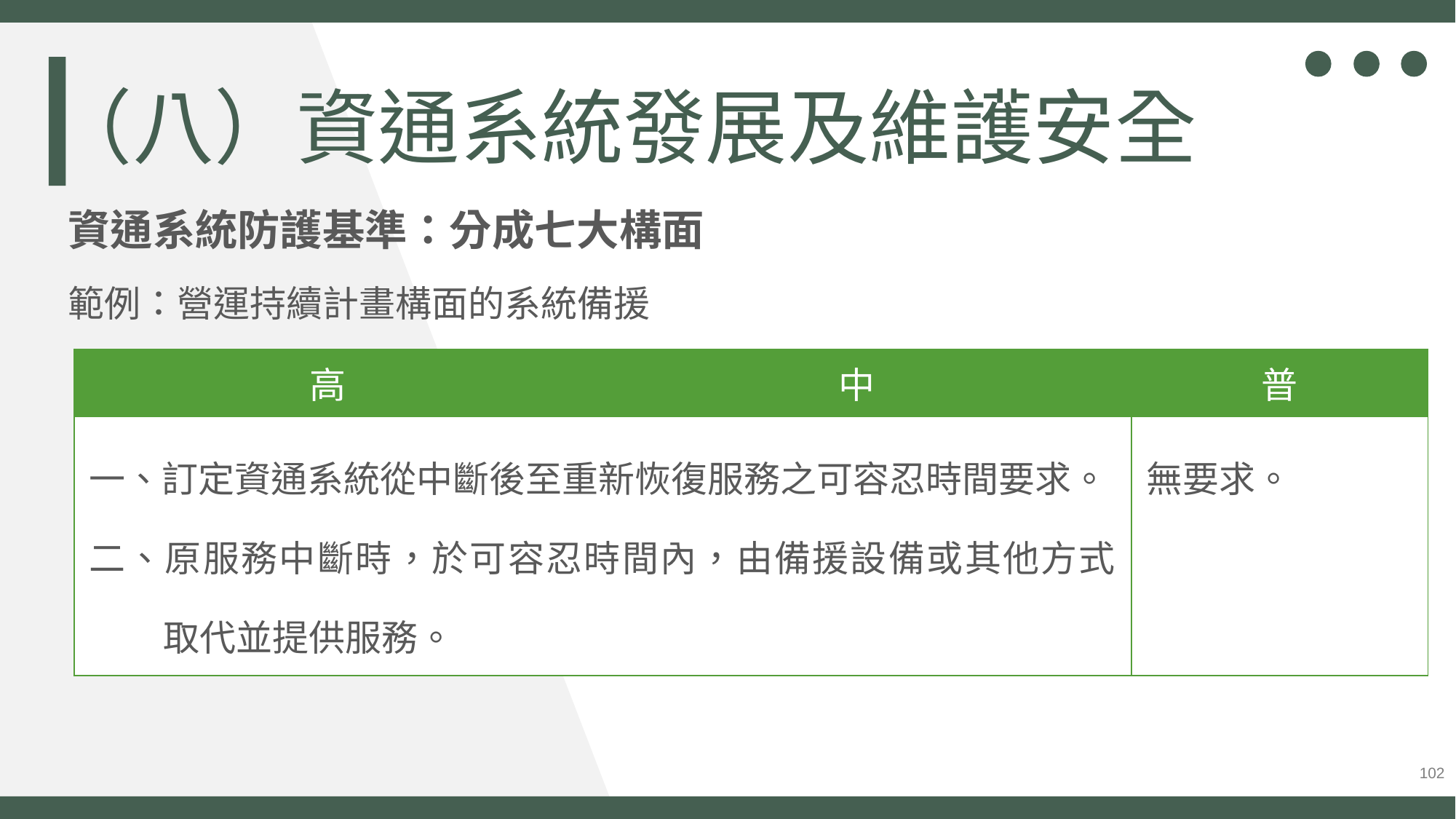

（八）資通系統發展及維護安全
資通系統防護基準：分成七大構面
範例：營運持續計畫構面的系統備援

| 高 | 中 | 普 |
| --- | --- | --- |
| 一、訂定資通系統從中斷後至重新恢復服務之可容忍時間要求。 二、原服務中斷時，於可容忍時間內，由備援設備或其他方式 取代並提供服務。 |  | 無要求。 |
102